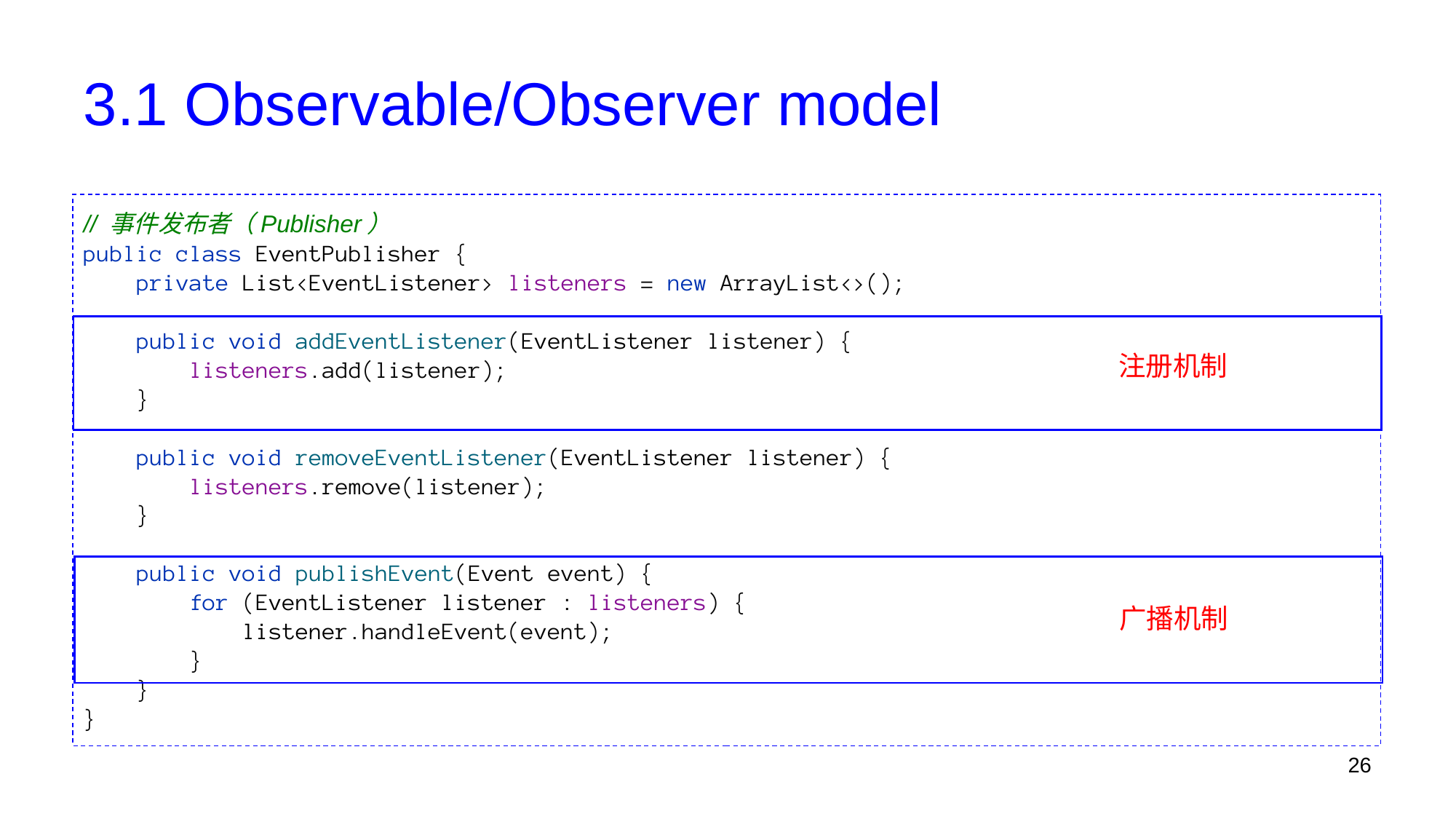

# 3.1 Observable/Observer model
// 事件发布者（Publisher）
public class EventPublisher {
    private List<EventListener> listeners = new ArrayList<>();
    public void addEventListener(EventListener listener) {
        listeners.add(listener);
    }
    public void removeEventListener(EventListener listener) {
        listeners.remove(listener);
    }
    public void publishEvent(Event event) {
        for (EventListener listener : listeners) {
            listener.handleEvent(event);
        }
    }
}

注册机制

广播机制
26